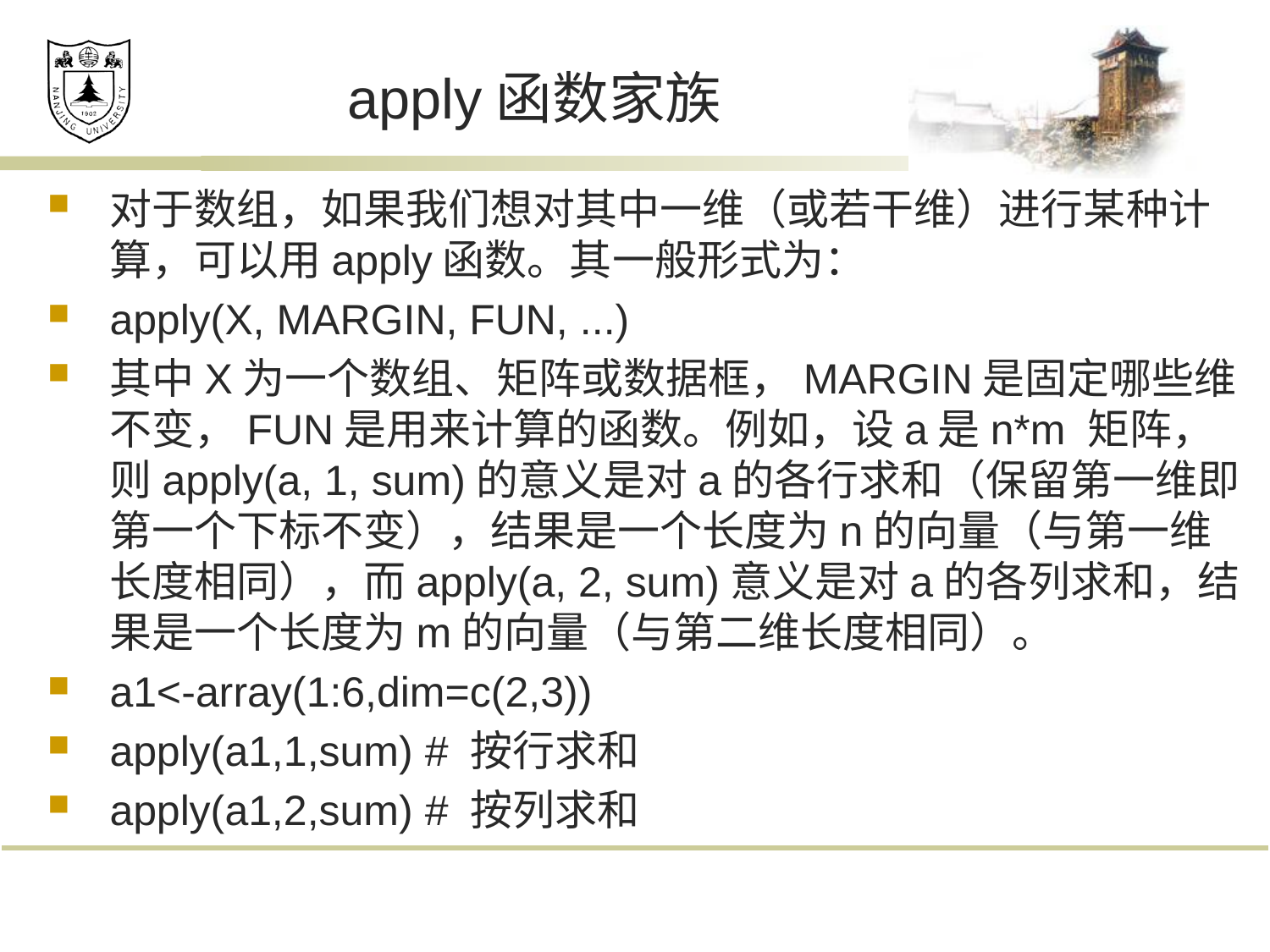

# apply函数家族
对于数组，如果我们想对其中一维（或若干维）进行某种计算，可以用apply函数。其一般形式为：
apply(X, MARGIN, FUN, ...)
其中X为一个数组、矩阵或数据框，MARGIN是固定哪些维不变，FUN是用来计算的函数。例如，设a是n*m 矩阵，则apply(a, 1, sum)的意义是对a的各行求和（保留第一维即第一个下标不变），结果是一个长度为n的向量（与第一维长度相同），而apply(a, 2, sum)意义是对a的各列求和，结果是一个长度为m的向量（与第二维长度相同）。
a1<-array(1:6,dim=c(2,3))
apply(a1,1,sum) # 按行求和
apply(a1,2,sum) # 按列求和